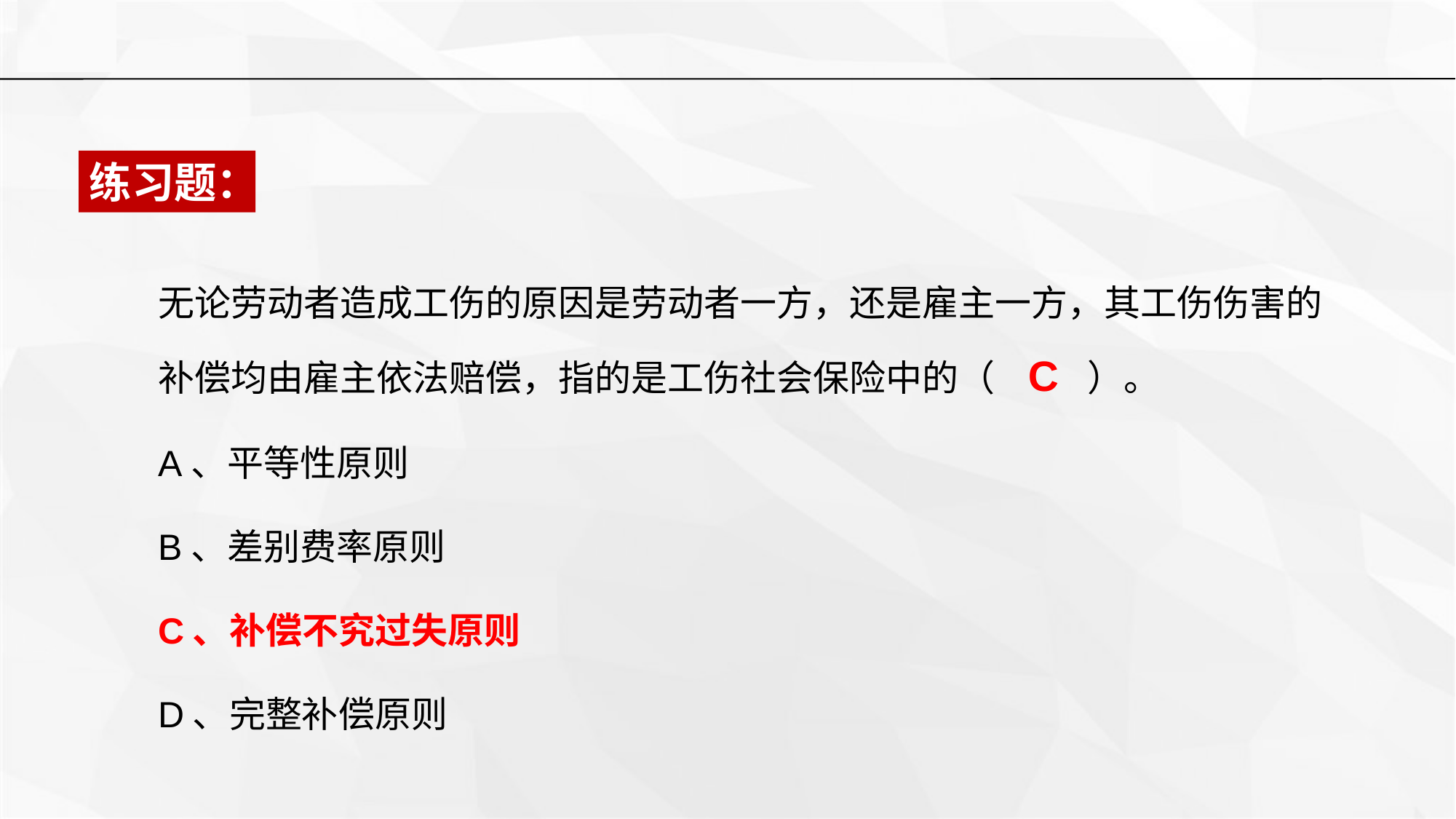

练习题：
无论劳动者造成工伤的原因是劳动者一方，还是雇主一方，其工伤伤害的补偿均由雇主依法赔偿，指的是工伤社会保险中的（   C  ）。
A、平等性原则
B、差别费率原则
C、补偿不究过失原则
D、完整补偿原则